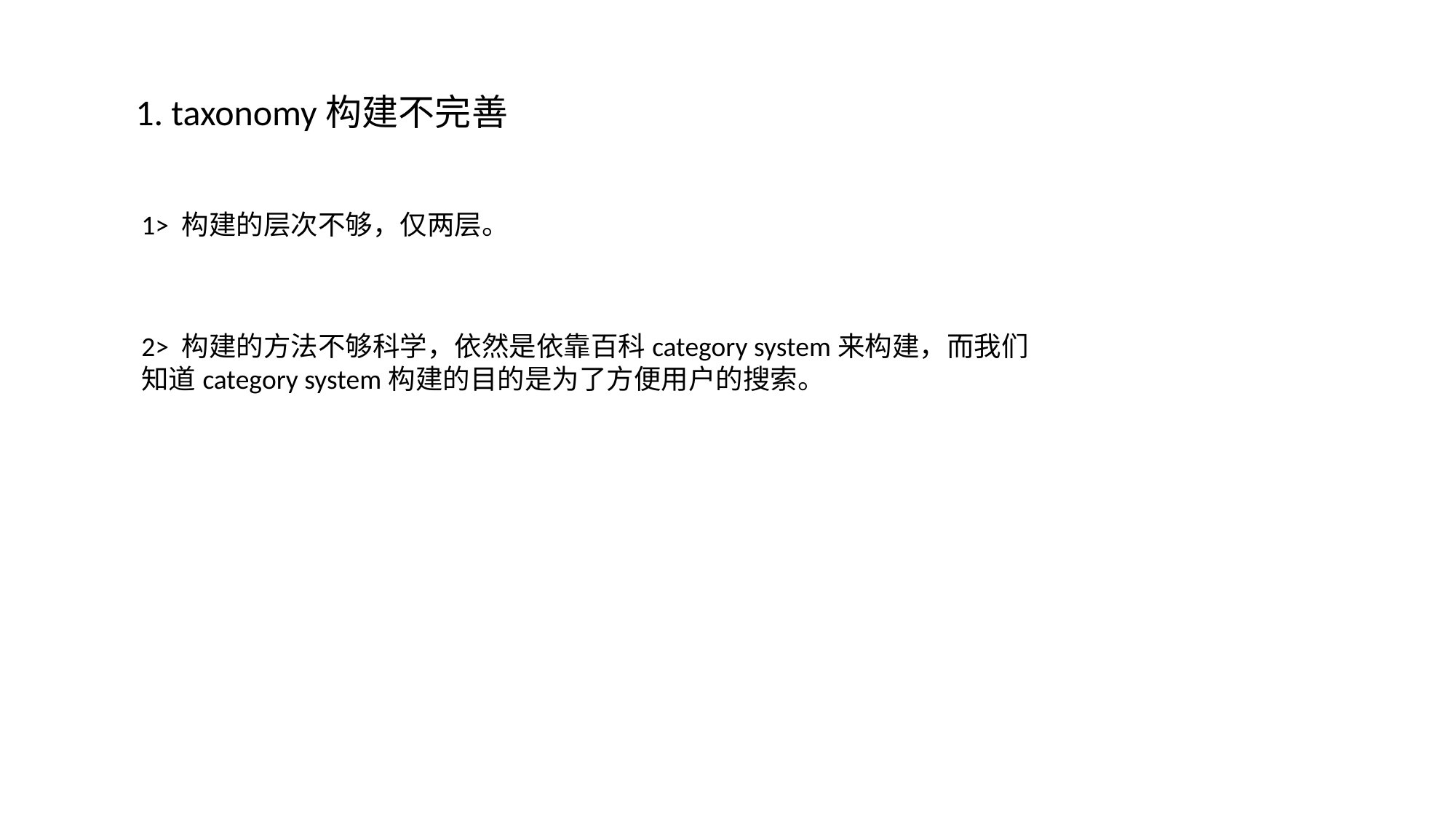

1. taxonomy构建不完善
1> 构建的层次不够，仅两层。
2> 构建的方法不够科学，依然是依靠百科category system来构建，而我们知道category system构建的目的是为了方便用户的搜索。